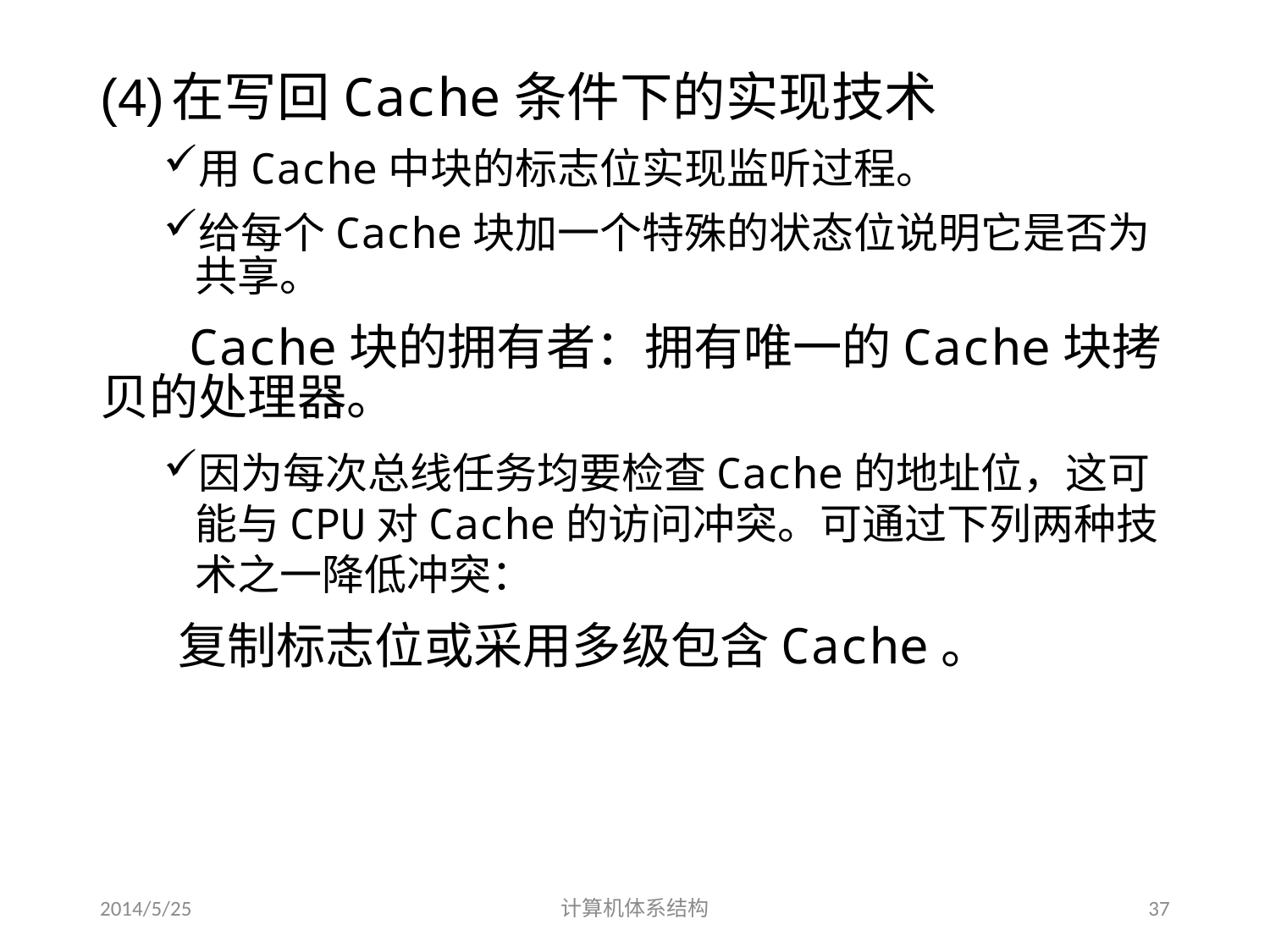

在写回Cache条件下的实现技术
用Cache中块的标志位实现监听过程。
给每个Cache块加一个特殊的状态位说明它是否为共享。
   Cache块的拥有者：拥有唯一的Cache块拷贝的处理器。
因为每次总线任务均要检查Cache的地址位，这可能与CPU对Cache的访问冲突。可通过下列两种技术之一降低冲突：
      复制标志位或采用多级包含Cache。
2014/5/25
计算机体系结构
37